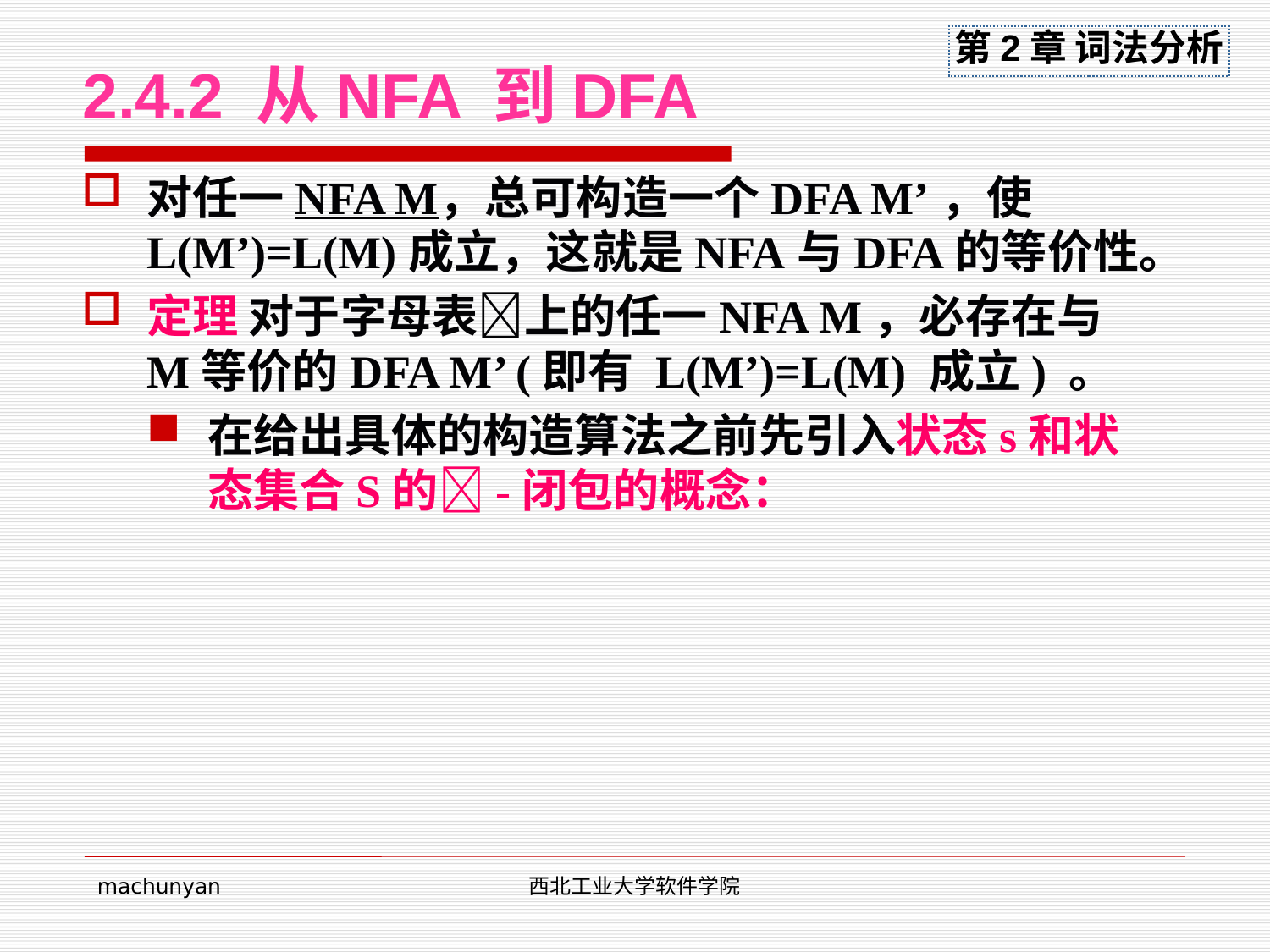

# 2.4.2 从NFA 到DFA
对任一NFA M，总可构造一个DFA M’，使 L(M’)=L(M)成立，这就是NFA与DFA的等价性。
定理 对于字母表Σ上的任一NFA M，必存在与M等价的DFA M’ (即有 L(M’)=L(M) 成立) 。
在给出具体的构造算法之前先引入状态s和状态集合S的ε-闭包的概念：
machunyan

西北工业大学软件学院
85